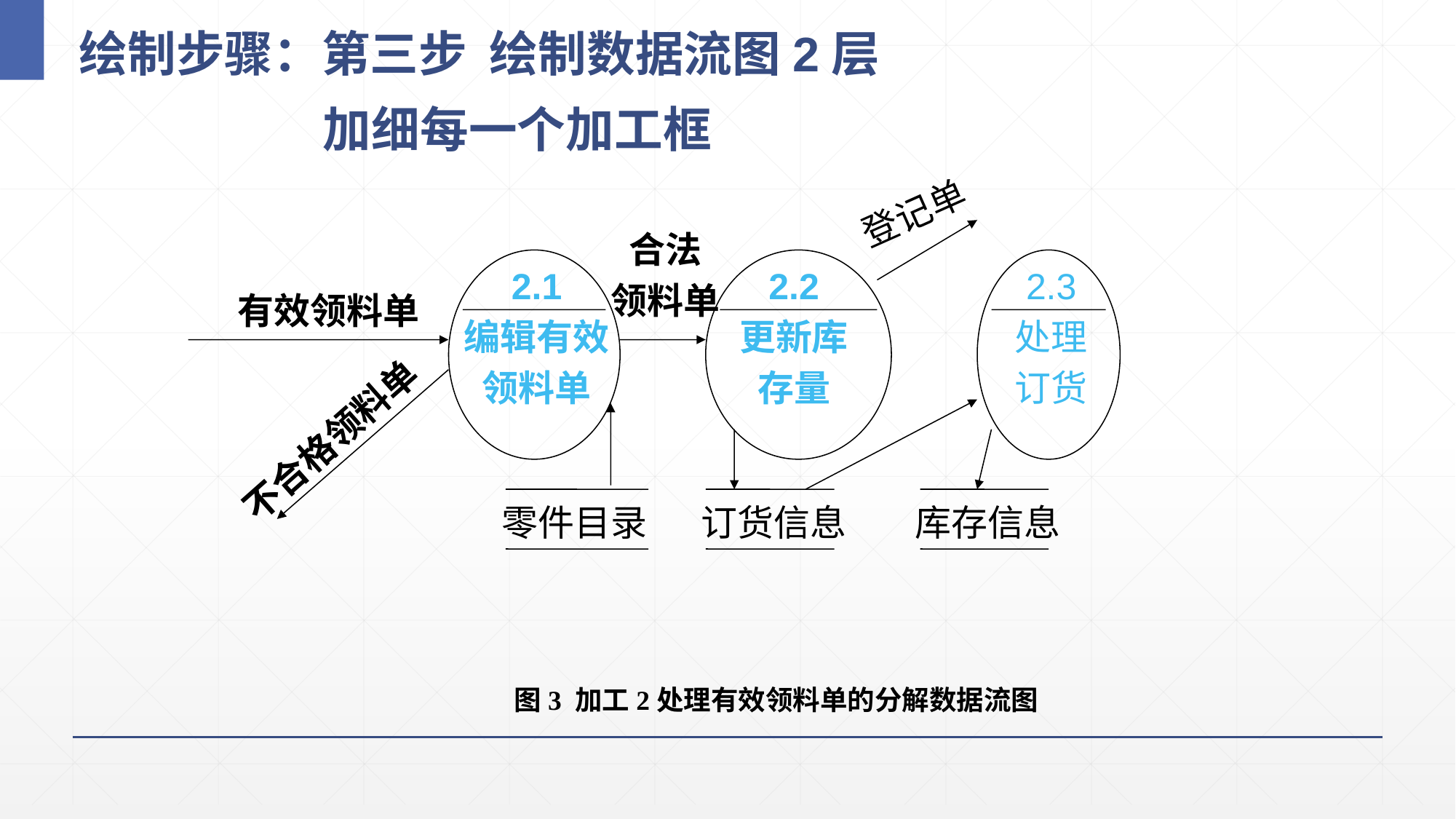

# 绘制步骤：第三步  绘制数据流图2层
加细每一个加工框
登记单

合法
领料单

2.1
编辑有效
领料单

2.2
更新库
存量

2.3
处理
订货

有效领料单

不合格领料单

零件目录

订货信息

库存信息

 图3 加工2处理有效领料单的分解数据流图